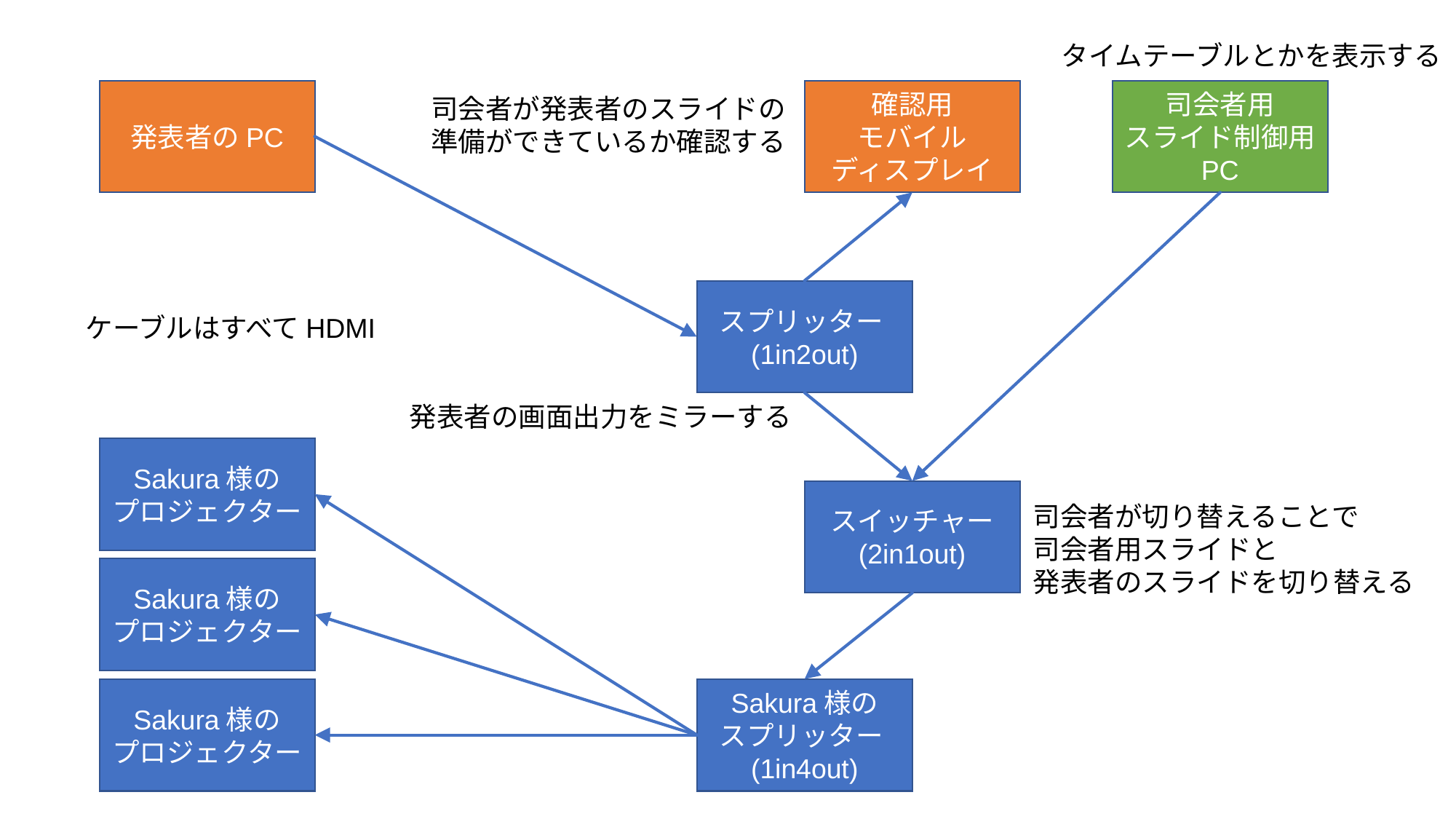

タイムテーブルとかを表示する
確認用
モバイル
ディスプレイ
発表者のPC
司会者用
スライド制御用
PC
司会者が発表者のスライドの
準備ができているか確認する
スプリッター(1in2out)
ケーブルはすべてHDMI
発表者の画面出力をミラーする
Sakura様の
プロジェクター
スイッチャー
(2in1out)
司会者が切り替えることで
司会者用スライドと
発表者のスライドを切り替える
Sakura様の
プロジェクター
Sakura様の
プロジェクター
Sakura様の
スプリッター(1in4out)